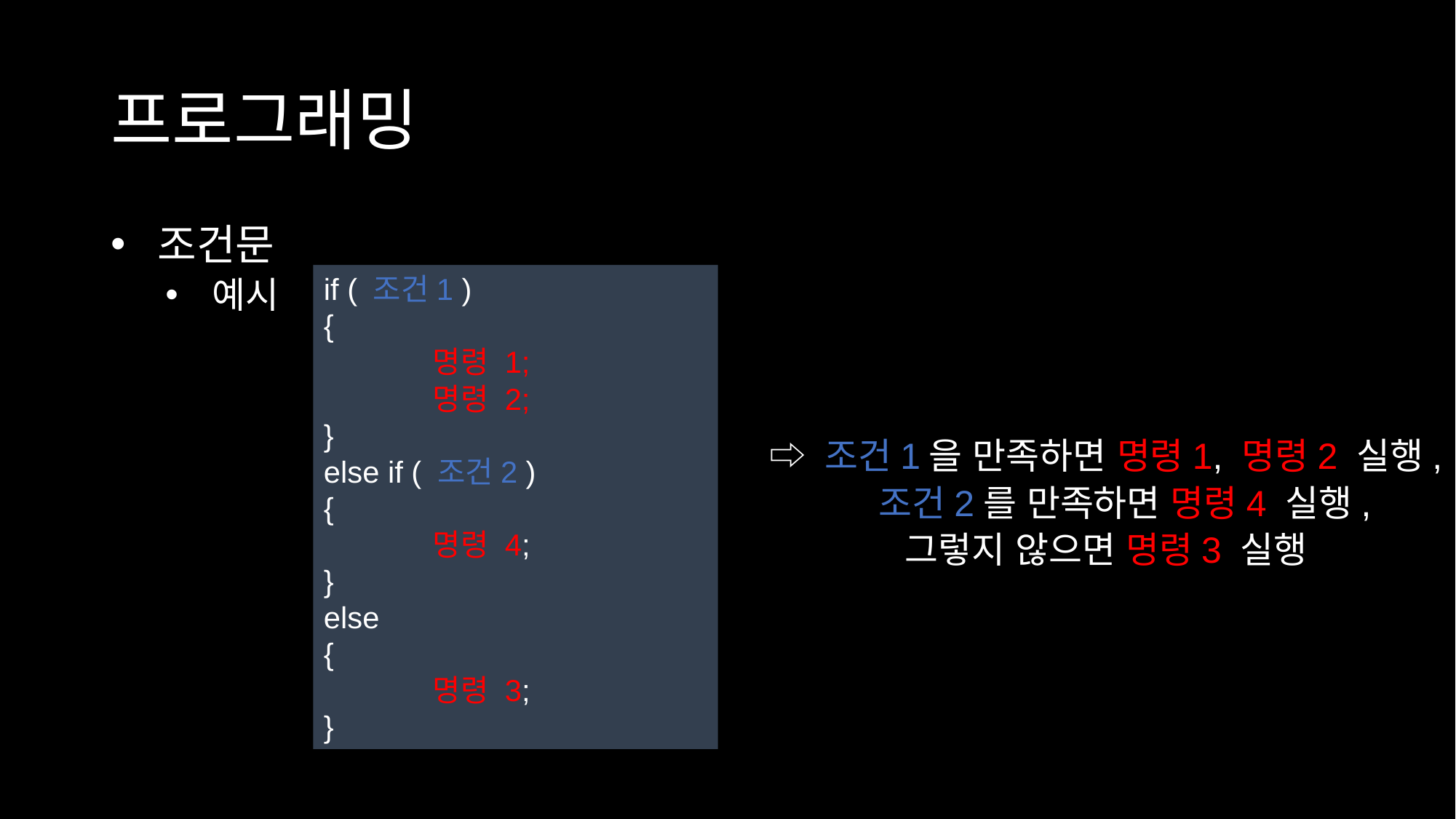

# 프로그래밍
 조건문
 예시

if ( 조건1 )
{
	명령 1;
	명령 2;
}
else if ( 조건2 )
{
	명령 4;
}
else
{
	명령 3;
}
⇨ 조건1을 만족하면 명령1, 명령2 실행,
	조건2를 만족하면 명령4 실행,
 그렇지 않으면 명령3 실행